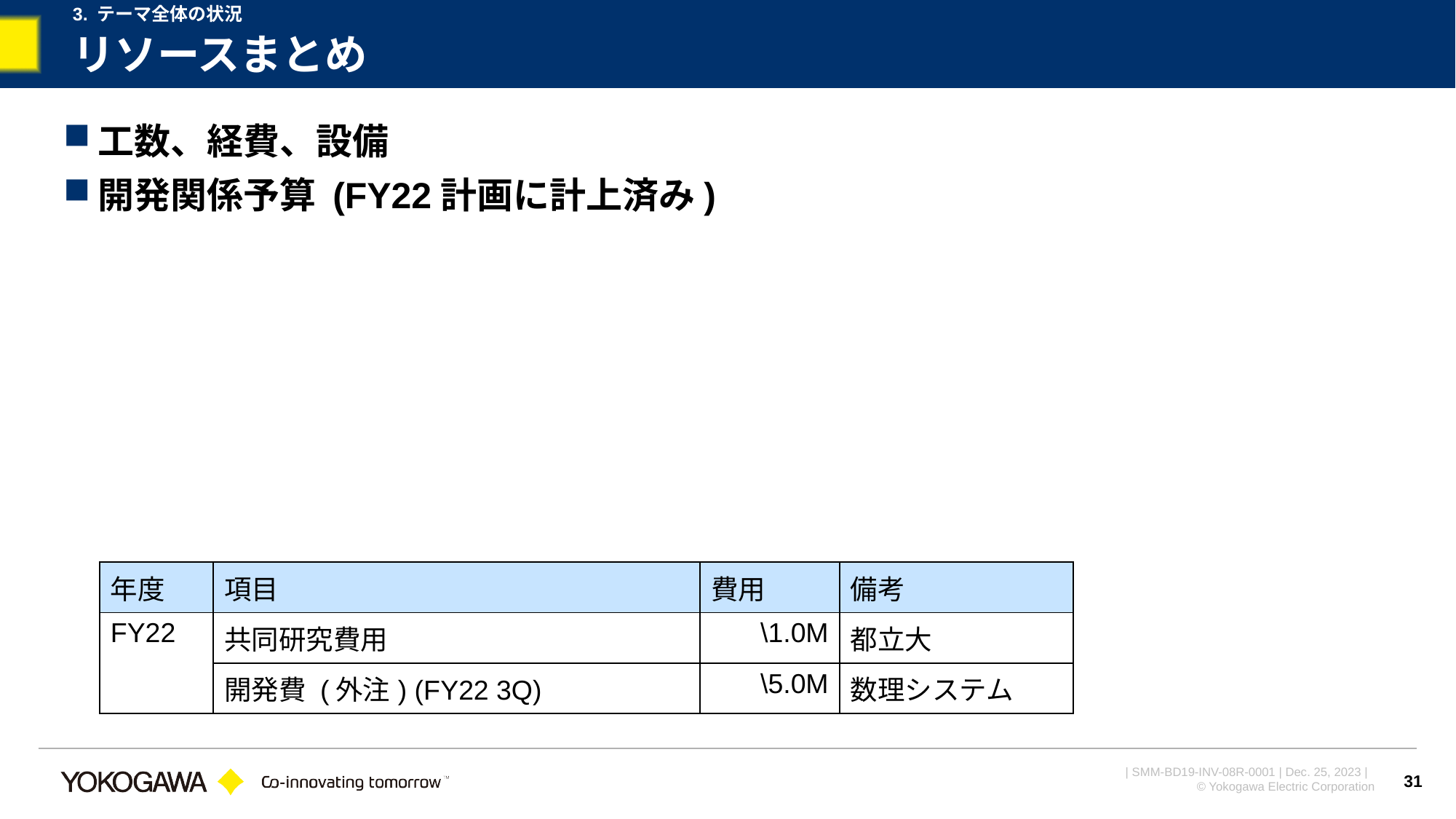

3. テーマ全体の状況
# リソースまとめ
工数、経費、設備
開発関係予算 (FY22計画に計上済み)
| 年度 | 項目 | 費用 | 備考 |
| --- | --- | --- | --- |
| FY22 | 共同研究費用 | \1.0M | 都立大 |
|  | 開発費 (外注) (FY22 3Q) | \5.0M | 数理システム |
31